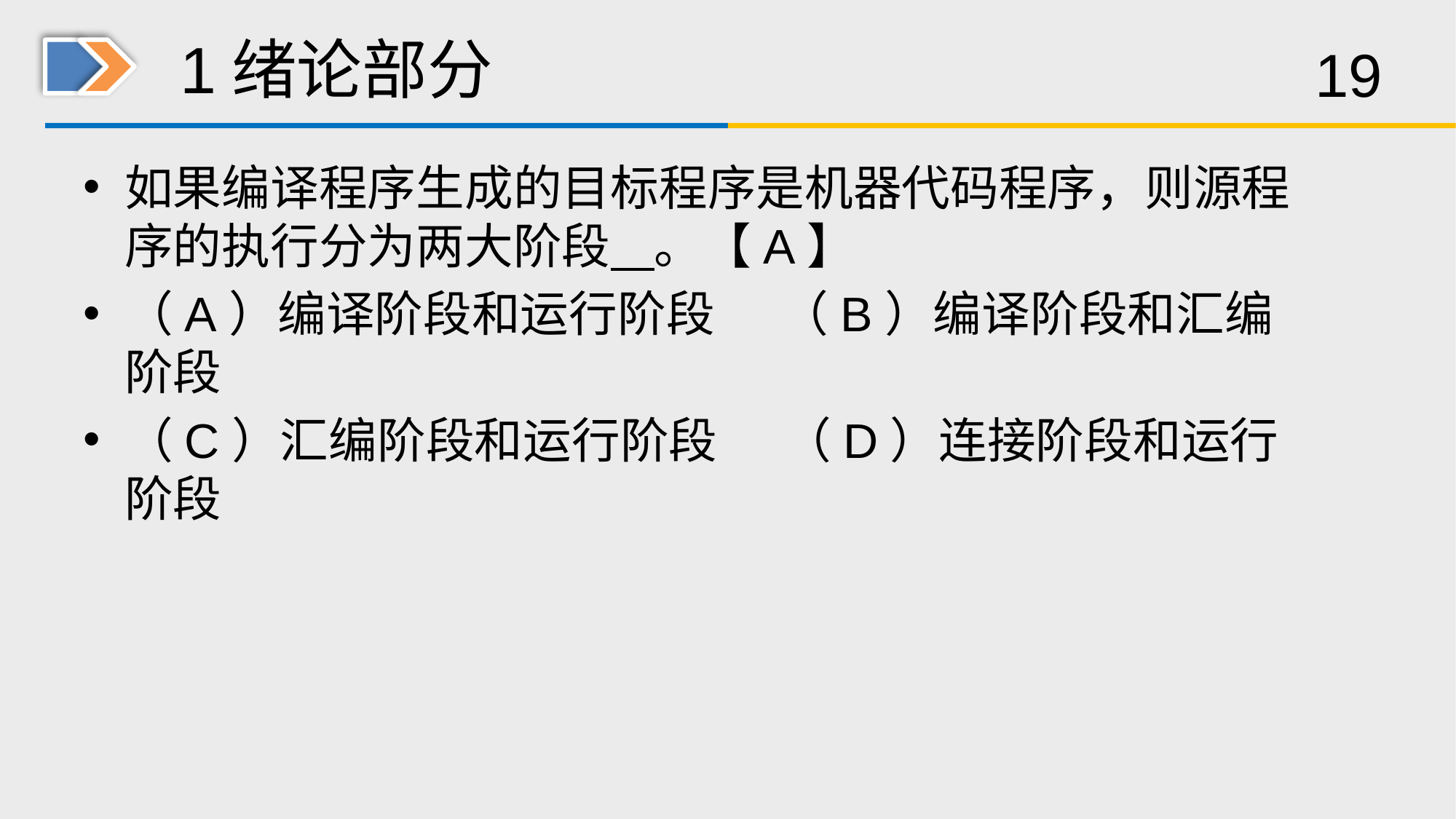

# 1绪论部分
19
如果编译程序生成的目标程序是机器代码程序，则源程序的执行分为两大阶段    。【A】
（A）编译阶段和运行阶段      （B）编译阶段和汇编阶段
（C）汇编阶段和运行阶段      （D）连接阶段和运行阶段